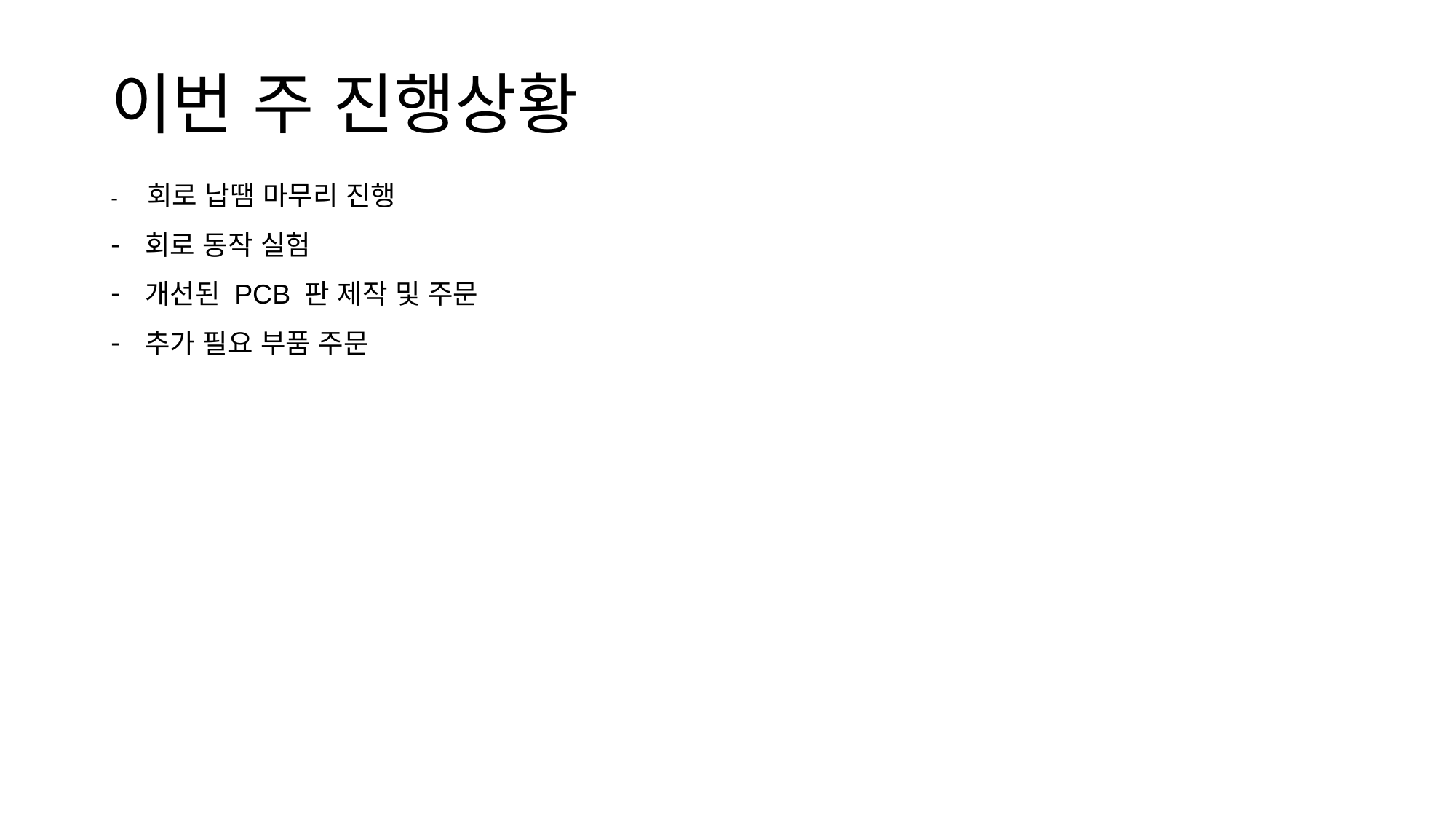

# 이번 주 진행상황
-    회로 납땜 마무리 진행
회로 동작 실험
개선된 PCB 판 제작 및 주문
추가 필요 부품 주문